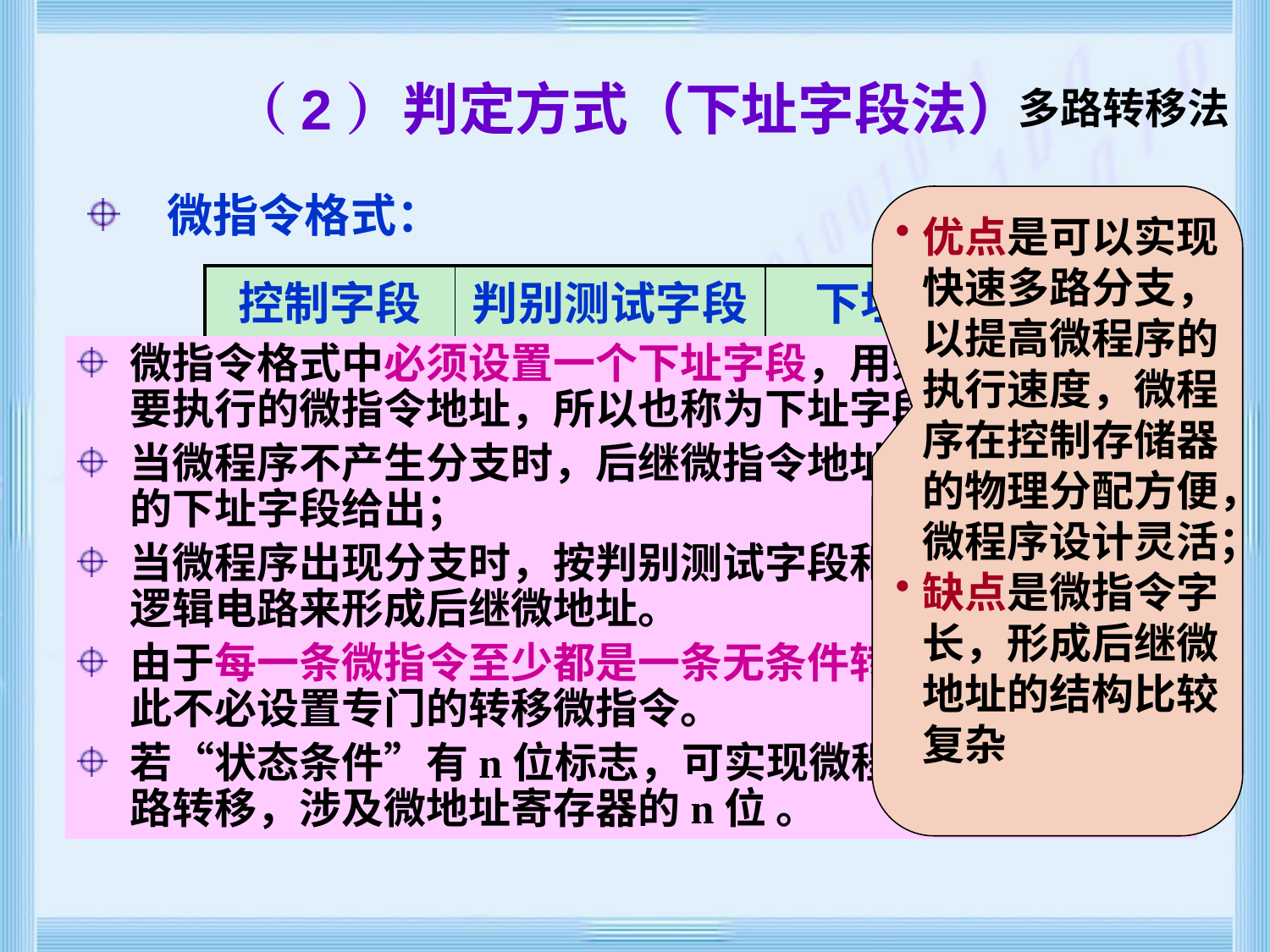

# （2）判定方式（下址字段法）
多路转移法
微指令格式：
优点是可以实现快速多路分支，以提高微程序的执行速度，微程序在控制存储器的物理分配方便，微程序设计灵活；
缺点是微指令字长，形成后继微地址的结构比较复杂
| 控制字段 | 判别测试字段 | 下址字段 |
| --- | --- | --- |
微指令格式中必须设置一个下址字段，用来指明下一条要执行的微指令地址，所以也称为下址字段法。
当微程序不产生分支时，后继微指令地址直接由微指令的下址字段给出；
当微程序出现分支时，按判别测试字段和状态条件通过逻辑电路来形成后继微地址。
由于每一条微指令至少都是一条无条件转移微指令，因此不必设置专门的转移微指令。
若“状态条件”有n位标志，可实现微程序2的n次方路转移，涉及微地址寄存器的n位 。

41